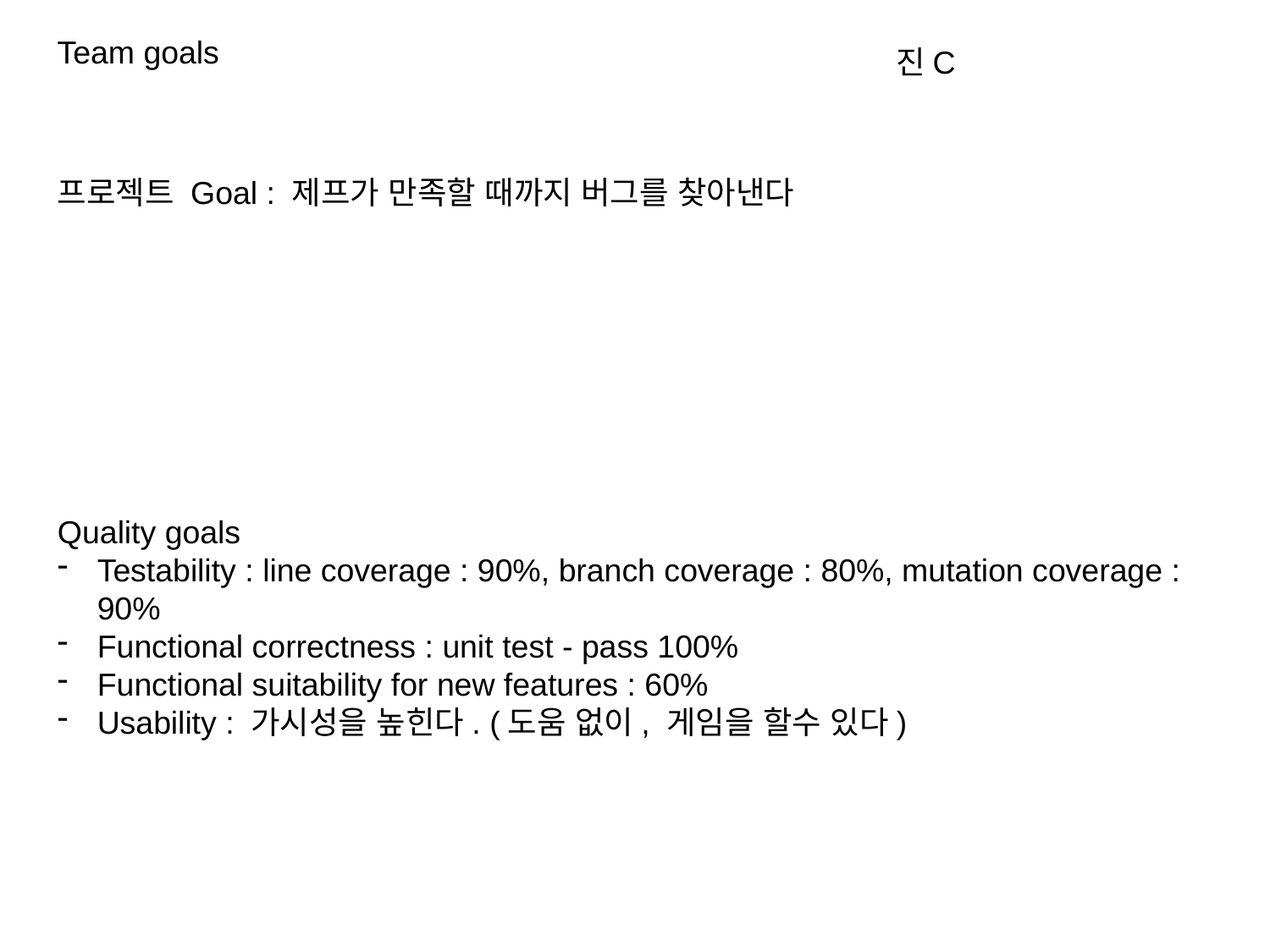

Team goals
진C
프로젝트 Goal : 제프가 만족할 때까지 버그를 찾아낸다
Quality goals
Testability : line coverage : 90%, branch coverage : 80%, mutation coverage : 90%
Functional correctness : unit test - pass 100%
Functional suitability for new features : 60%
Usability : 가시성을 높힌다. (도움 없이, 게임을 할수 있다)